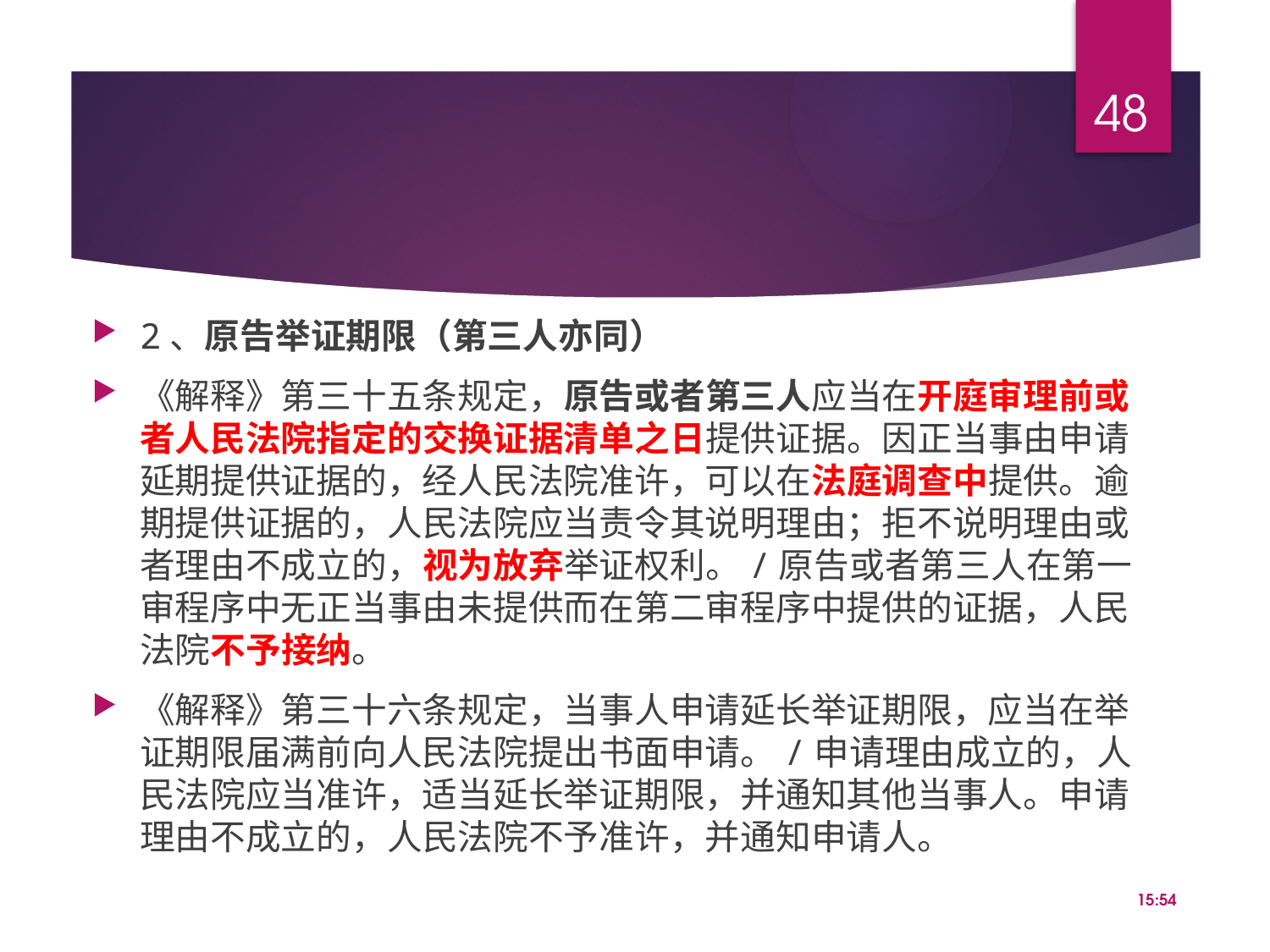

48
#
2、原告举证期限（第三人亦同）
《解释》第三十五条规定，原告或者第三人应当在开庭审理前或者人民法院指定的交换证据清单之日提供证据。因正当事由申请延期提供证据的，经人民法院准许，可以在法庭调查中提供。逾期提供证据的，人民法院应当责令其说明理由；拒不说明理由或者理由不成立的，视为放弃举证权利。/原告或者第三人在第一审程序中无正当事由未提供而在第二审程序中提供的证据，人民法院不予接纳。
《解释》第三十六条规定，当事人申请延长举证期限，应当在举证期限届满前向人民法院提出书面申请。/申请理由成立的，人民法院应当准许，适当延长举证期限，并通知其他当事人。申请理由不成立的，人民法院不予准许，并通知申请人。

15:54